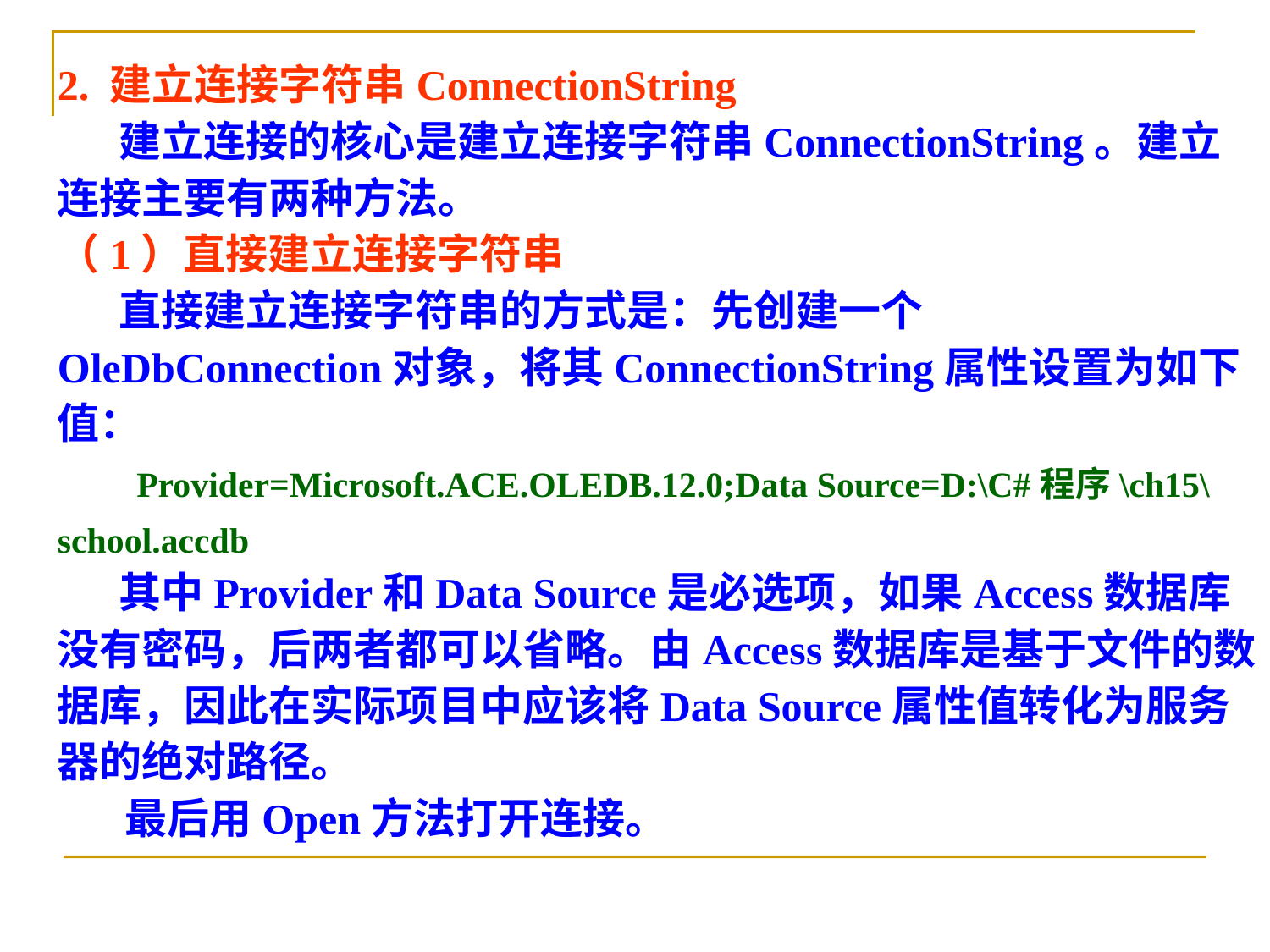

2. 建立连接字符串ConnectionString
　  建立连接的核心是建立连接字符串ConnectionString。建立连接主要有两种方法。
（1）直接建立连接字符串
　  直接建立连接字符串的方式是：先创建一个OleDbConnection对象，将其ConnectionString属性设置为如下值：
　　Provider=Microsoft.ACE.OLEDB.12.0;Data Source=D:\C#程序\ch15\school.accdb
　  其中Provider和Data Source是必选项，如果Access数据库没有密码，后两者都可以省略。由Access数据库是基于文件的数据库，因此在实际项目中应该将Data Source属性值转化为服务器的绝对路径。
      最后用Open方法打开连接。